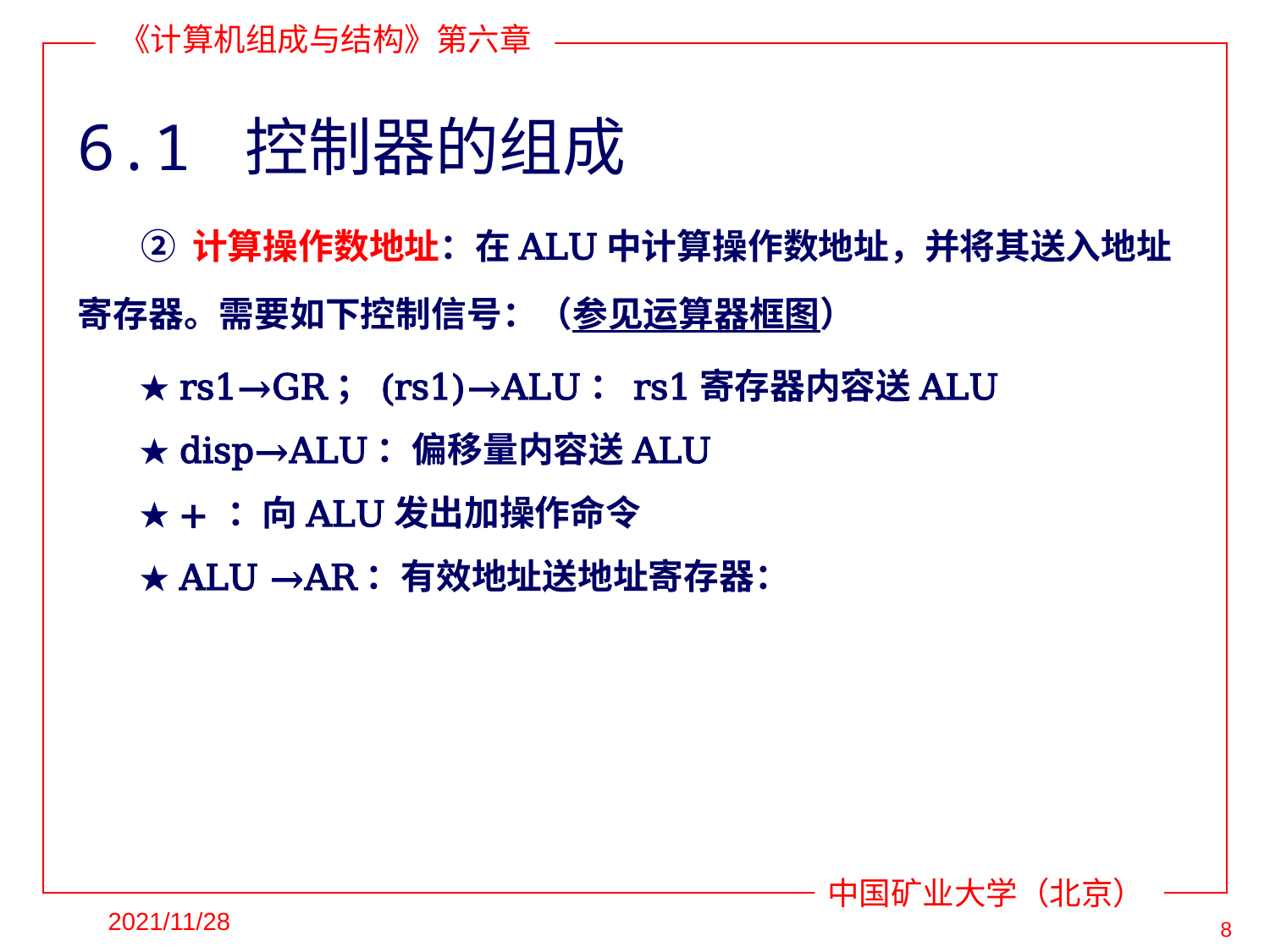

# 6.1 控制器的组成
② 计算操作数地址：在ALU中计算操作数地址，并将其送入地址寄存器。需要如下控制信号：（参见运算器框图）
★ rs1→GR；(rs1)→ALU：rs1寄存器内容送ALU
★ disp→ALU：偏移量内容送ALU
★ + ：向ALU发出加操作命令
★ ALU →AR：有效地址送地址寄存器：
2021/11/28